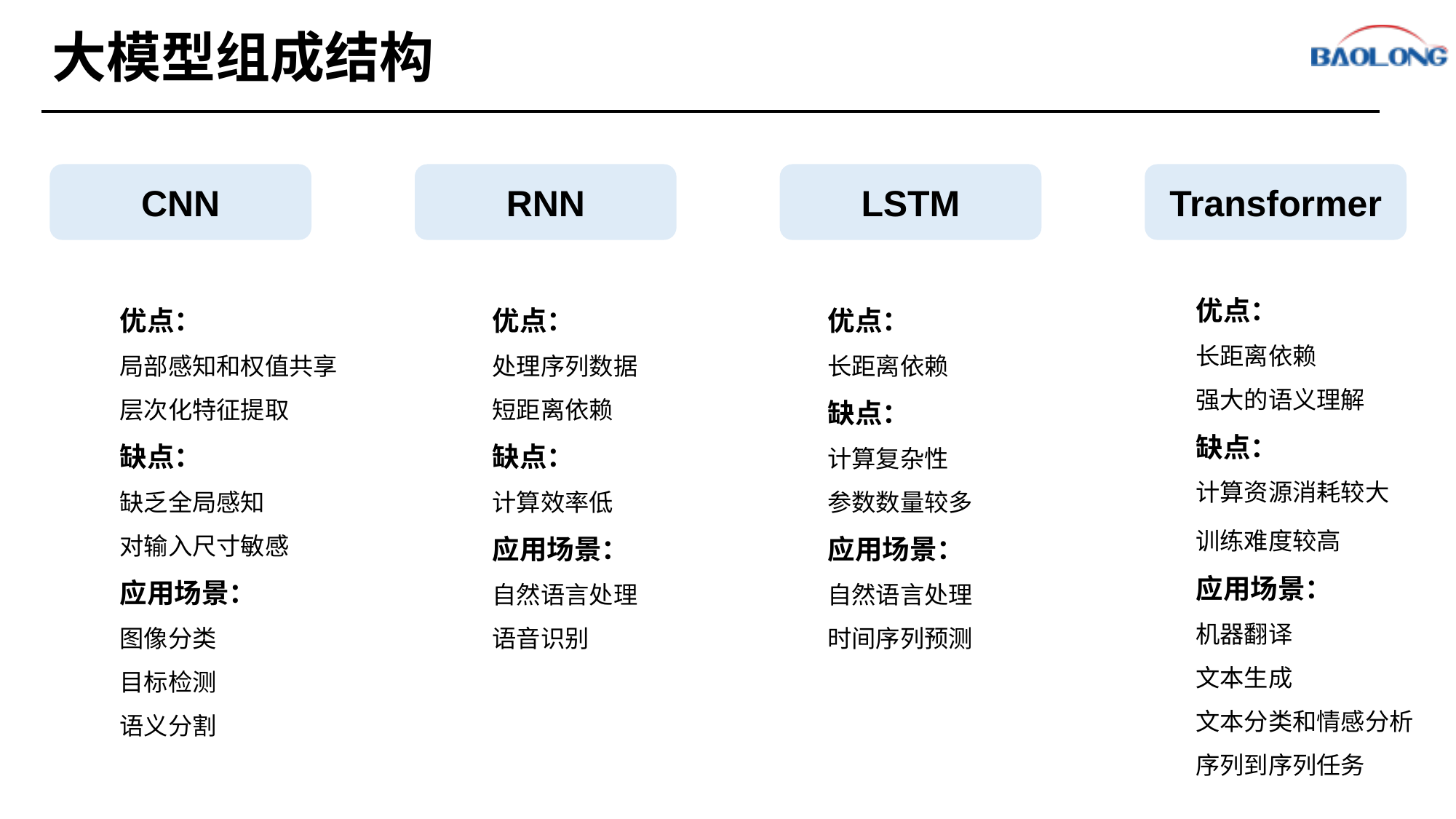

大模型组成结构
CNN
RNN
LSTM
Transformer
优点：
长距离依赖
强大的语义理解
缺点：
计算资源消耗较大
训练难度较高
应用场景：
机器翻译
文本生成
文本分类和情感分析
序列到序列任务
优点：
局部感知和权值共享
层次化特征提取
缺点：
缺乏全局感知
对输入尺寸敏感
应用场景：
图像分类
目标检测
语义分割
优点：
处理序列数据
短距离依赖
缺点：
计算效率低
应用场景：
自然语言处理
语音识别
优点：
长距离依赖
缺点：
计算复杂性
参数数量较多
应用场景：
自然语言处理
时间序列预测